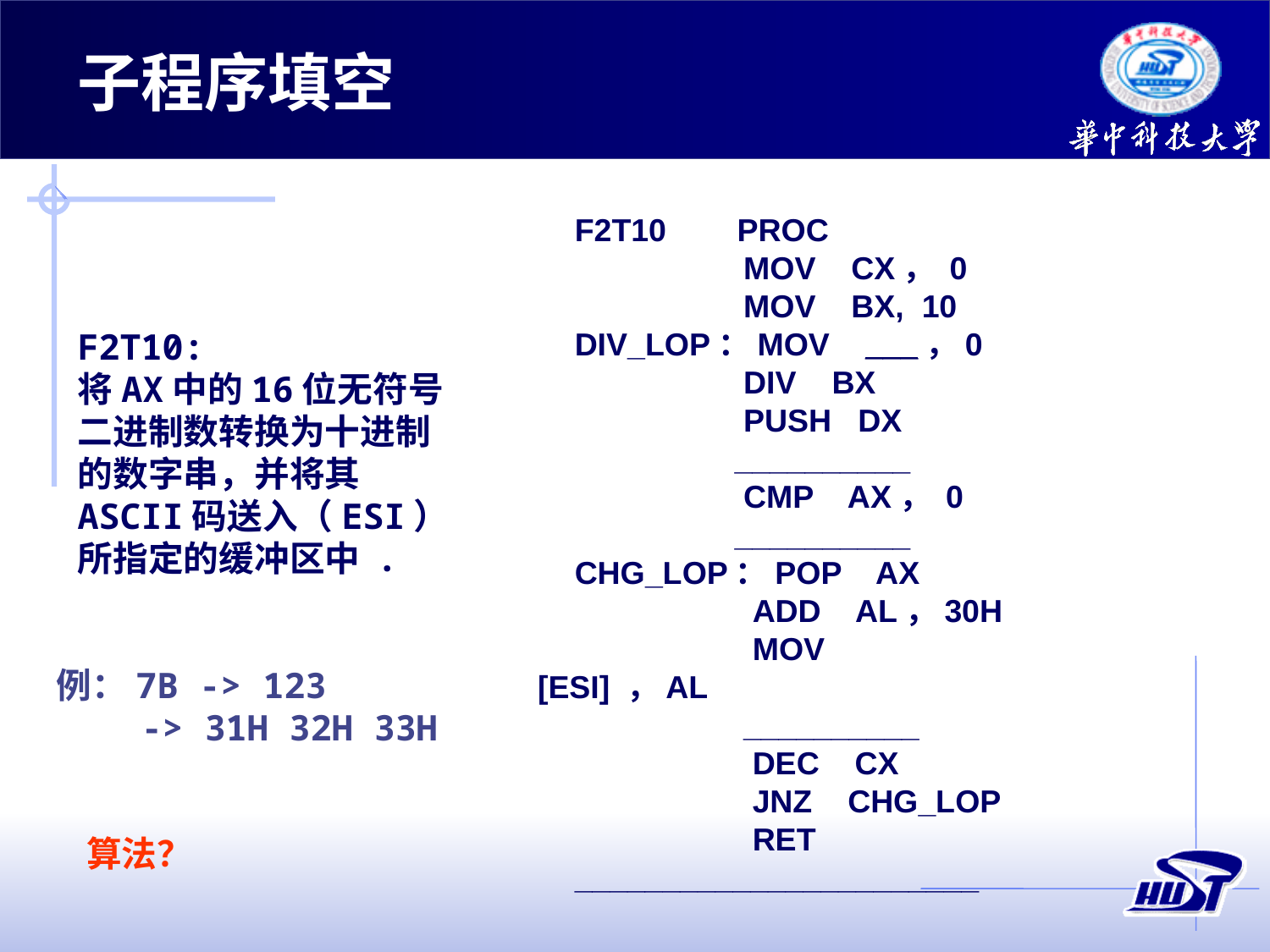

子程序填空
F2T10        PROC
                   MOV    CX， 0
                   MOV    BX,  10
DIV_LOP：MOV    ___，0
                   DIV    BX
                   PUSH   DX
                  __________
                   CMP    AX， 0
                  __________
CHG_LOP：POP    AX
                    ADD    AL，30H
                    MOV    [ESI] ，AL
                   __________
                    DEC    CX
                    JNZ    CHG_LOP
                    RET
_______________________
F2T10:
将AX中的16位无符号二进制数转换为十进制的数字串，并将其ASCII码送入（ESI）所指定的缓冲区中 .
例：7B -> 123
    -> 31H 32H 33H
算法？